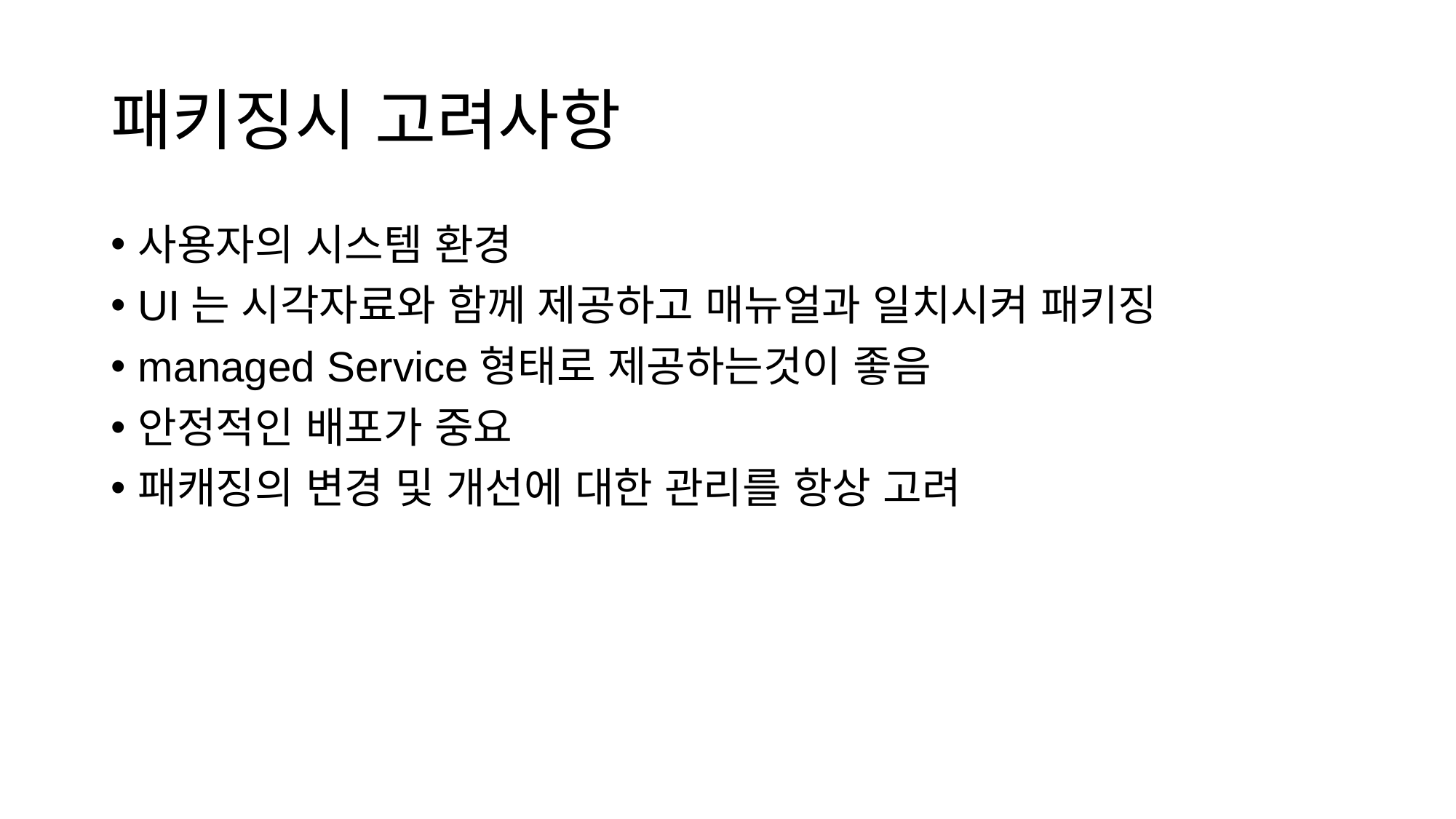

#
패키징시 고려사항
사용자의 시스템 환경
UI는 시각자료와 함께 제공하고 매뉴얼과 일치시켜 패키징
managed Service형태로 제공하는것이 좋음
안정적인 배포가 중요
패캐징의 변경 및 개선에 대한 관리를 항상 고려